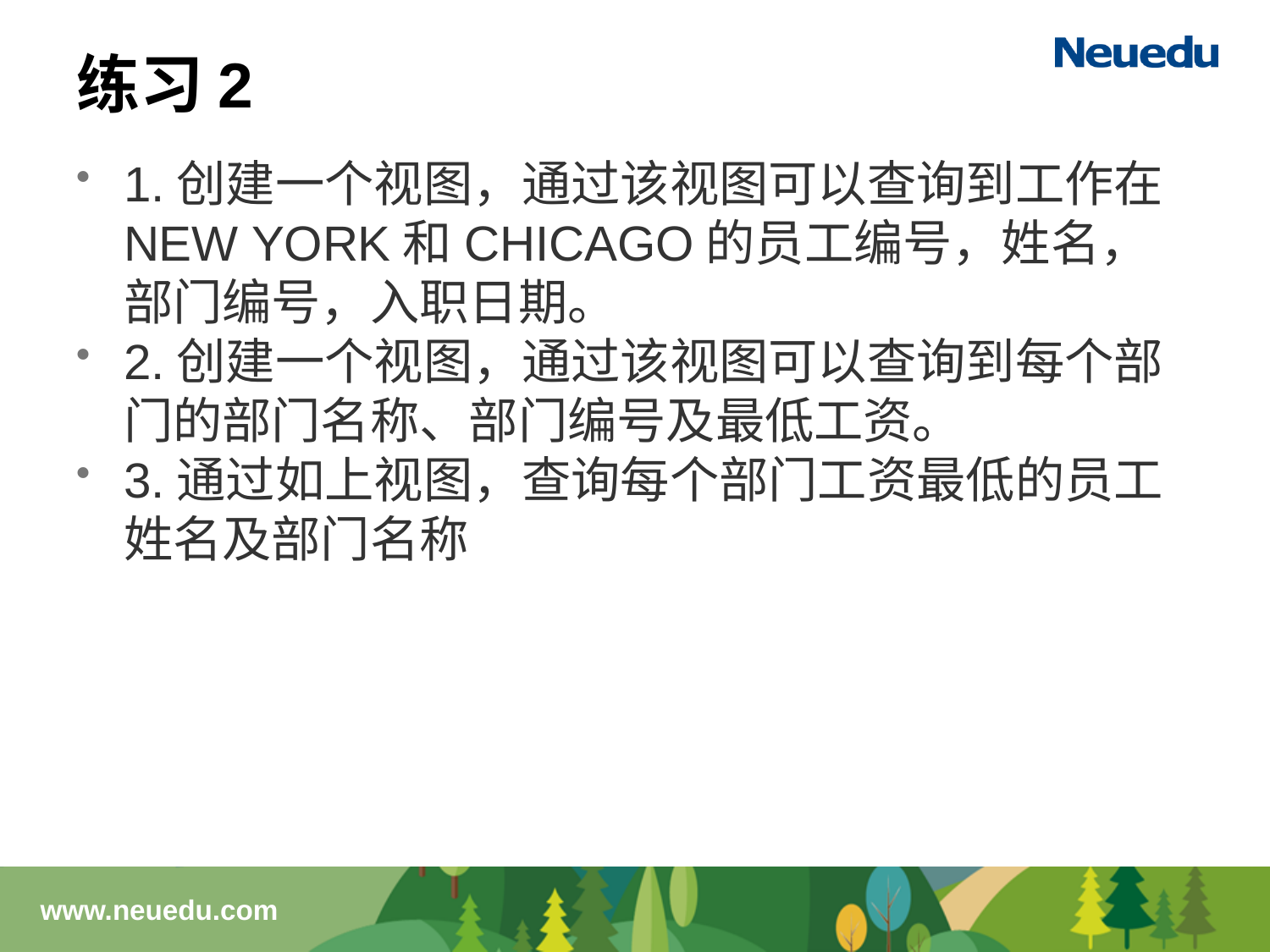

# 练习2
1.创建一个视图，通过该视图可以查询到工作在NEW YORK和CHICAGO的员工编号，姓名，部门编号，入职日期。
2.创建一个视图，通过该视图可以查询到每个部门的部门名称、部门编号及最低工资。
3.通过如上视图，查询每个部门工资最低的员工姓名及部门名称